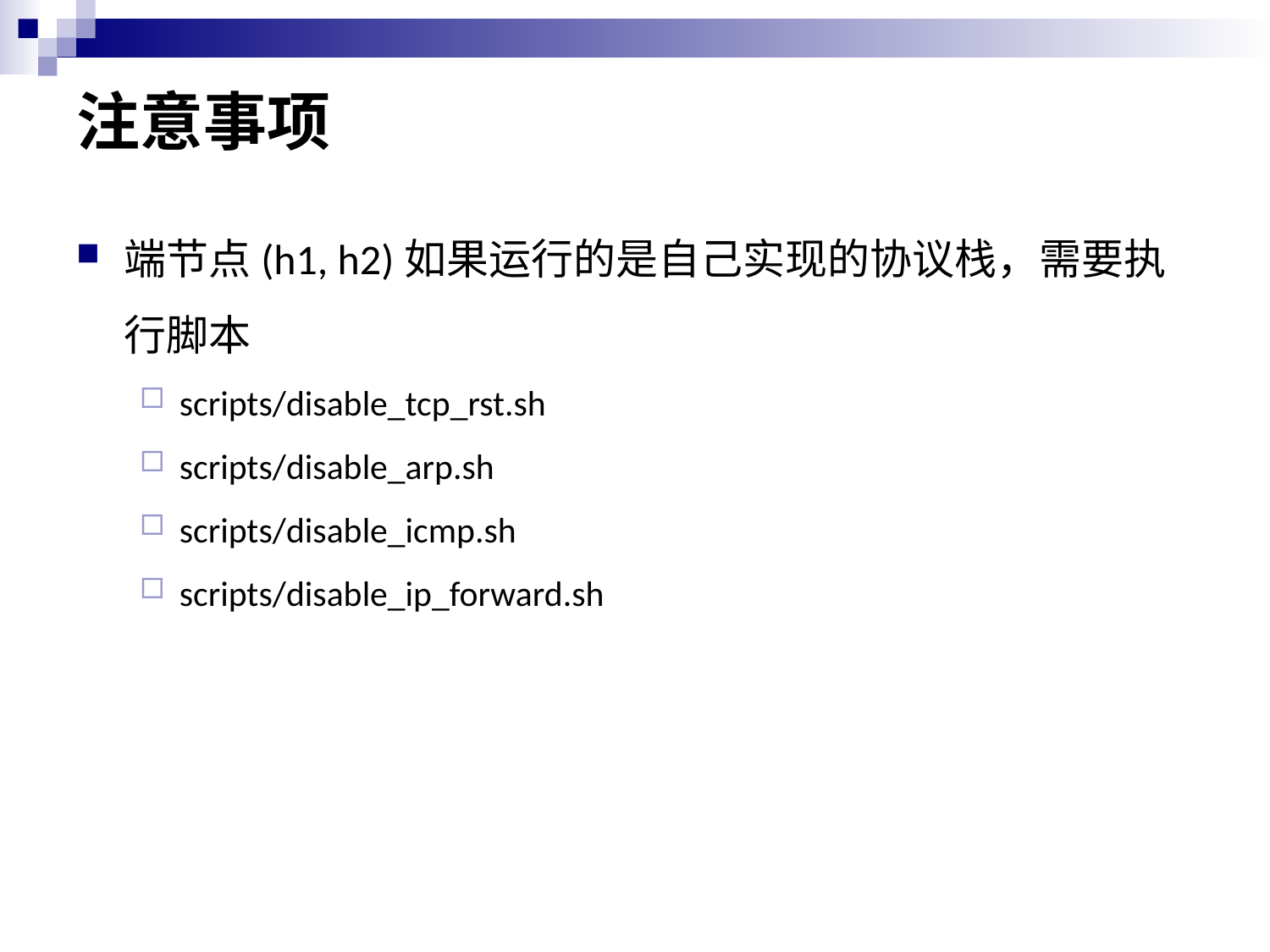

# 注意事项
端节点(h1, h2)如果运行的是自己实现的协议栈，需要执行脚本
scripts/disable_tcp_rst.sh
scripts/disable_arp.sh
scripts/disable_icmp.sh
scripts/disable_ip_forward.sh
4